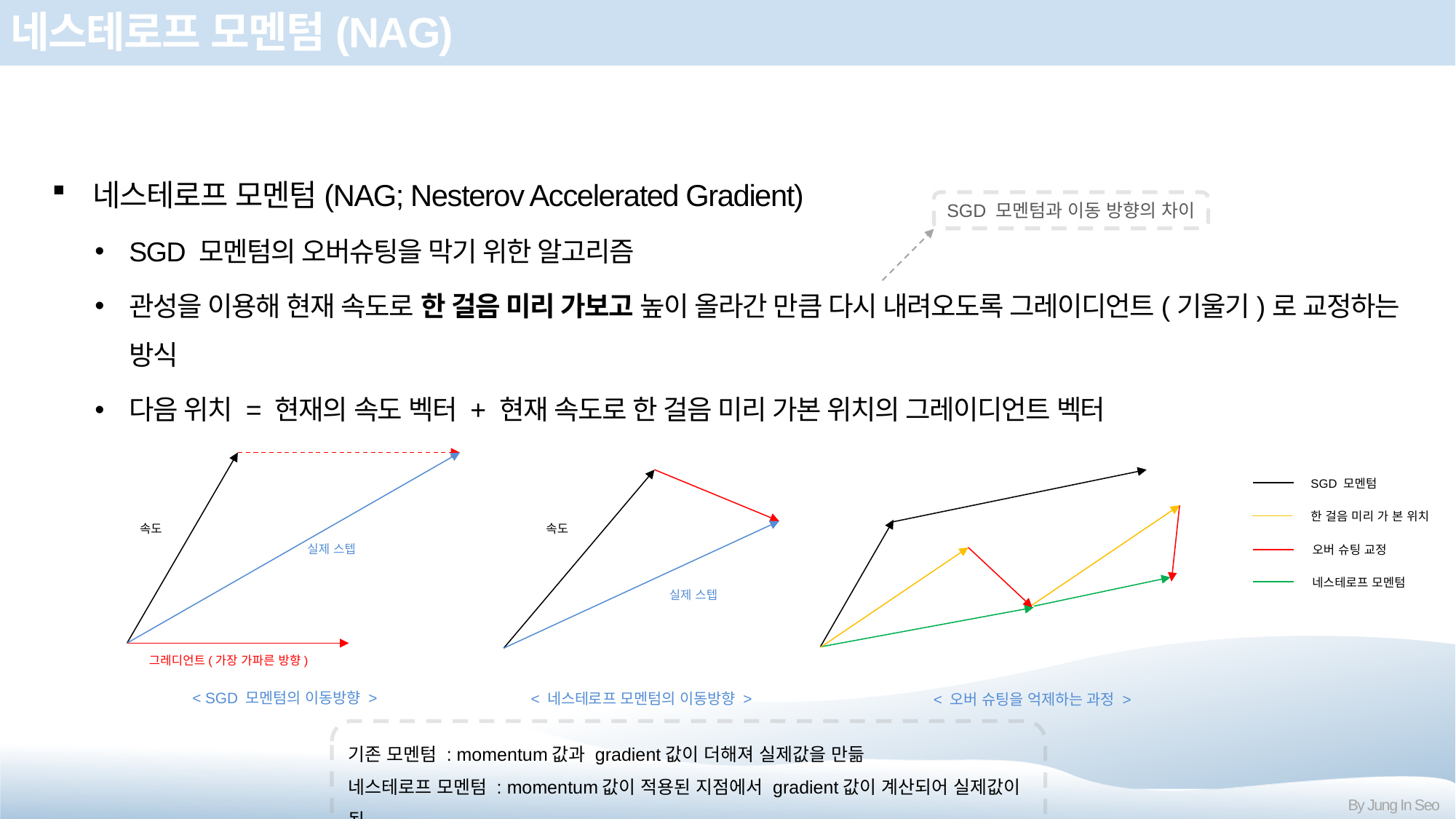

# 네스테로프 모멘텀(NAG)
네스테로프 모멘텀(NAG; Nesterov Accelerated Gradient)
SGD 모멘텀의 오버슈팅을 막기 위한 알고리즘
관성을 이용해 현재 속도로 한 걸음 미리 가보고 높이 올라간 만큼 다시 내려오도록 그레이디언트(기울기)로 교정하는 방식
다음 위치 = 현재의 속도 벡터 + 현재 속도로 한 걸음 미리 가본 위치의 그레이디언트 벡터
SGD 모멘텀과 이동 방향의 차이
속도
실제 스텝
그레디언트(가장 가파른 방향)
< SGD 모멘텀의 이동방향 >
SGD 모멘텀
한 걸음 미리 가 본 위치
속도
오버 슈팅 교정
네스테로프 모멘텀
실제 스텝
< 네스테로프 모멘텀의 이동방향 >
< 오버 슈팅을 억제하는 과정 >
기존 모멘텀 : momentum값과 gradient값이 더해져 실제값을 만듦
네스테로프 모멘텀 : momentum값이 적용된 지점에서 gradient값이 계산되어 실제값이 됨